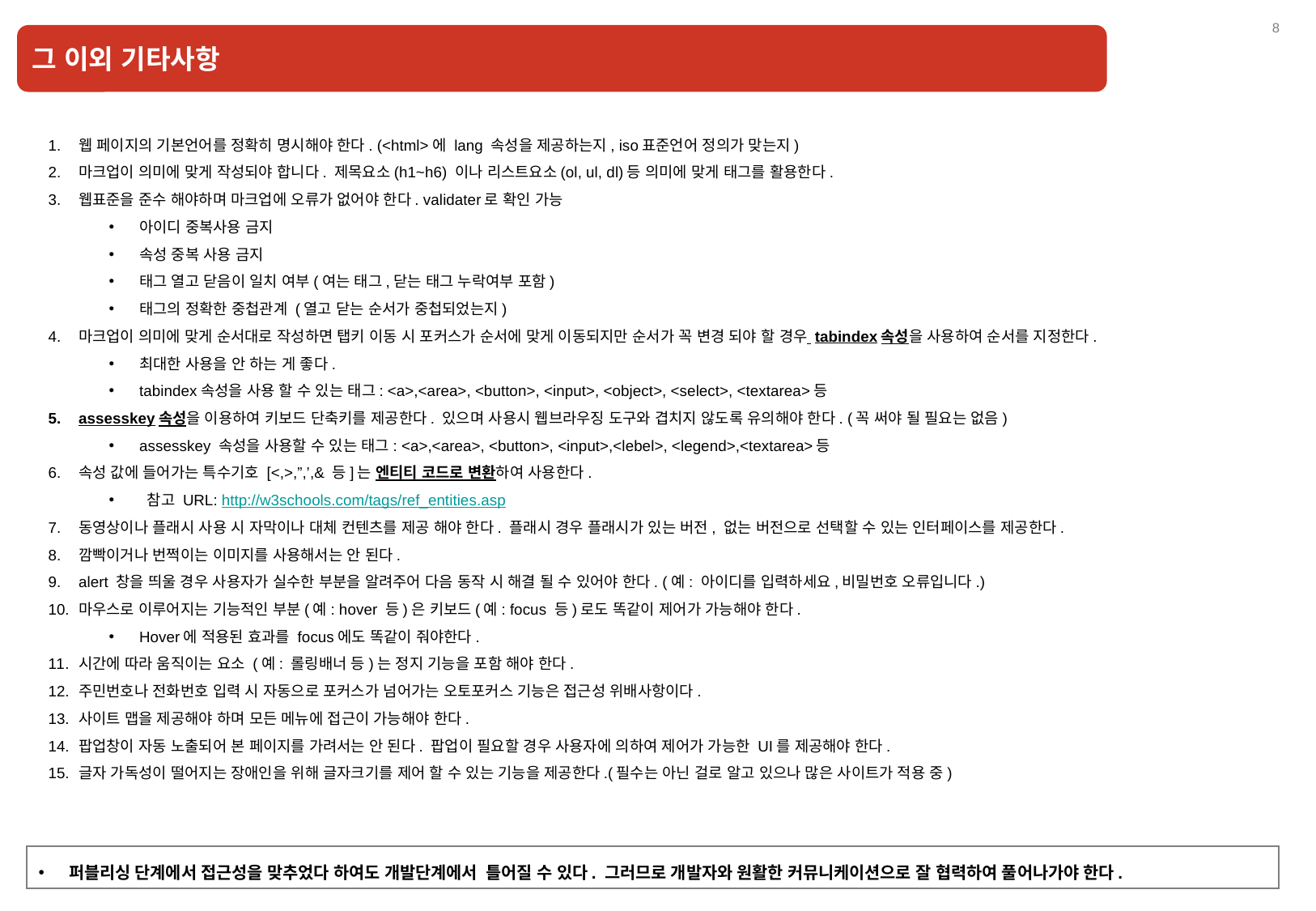

그 이외 기타사항
웹 페이지의 기본언어를 정확히 명시해야 한다. (<html>에 lang 속성을 제공하는지, iso표준언어 정의가 맞는지)
마크업이 의미에 맞게 작성되야 합니다. 제목요소(h1~h6) 이나 리스트요소(ol, ul, dl)등 의미에 맞게 태그를 활용한다.
웹표준을 준수 해야하며 마크업에 오류가 없어야 한다. validater로 확인 가능
아이디 중복사용 금지
속성 중복 사용 금지
태그 열고 닫음이 일치 여부(여는 태그,닫는 태그 누락여부 포함)
태그의 정확한 중첩관계 (열고 닫는 순서가 중첩되었는지)
마크업이 의미에 맞게 순서대로 작성하면 탭키 이동 시 포커스가 순서에 맞게 이동되지만 순서가 꼭 변경 되야 할 경우 tabindex속성을 사용하여 순서를 지정한다.
최대한 사용을 안 하는 게 좋다.
tabindex속성을 사용 할 수 있는 태그: <a>,<area>, <button>, <input>, <object>, <select>, <textarea>등
assesskey속성을 이용하여 키보드 단축키를 제공한다. 있으며 사용시 웹브라우징 도구와 겹치지 않도록 유의해야 한다. (꼭 써야 될 필요는 없음)
assesskey 속성을 사용할 수 있는 태그: <a>,<area>, <button>, <input>,<lebel>, <legend>,<textarea>등
속성 값에 들어가는 특수기호 [<,>,”,’,& 등]는 엔티티 코드로 변환하여 사용한다.
 참고 URL: http://w3schools.com/tags/ref_entities.asp
동영상이나 플래시 사용 시 자막이나 대체 컨텐츠를 제공 해야 한다. 플래시 경우 플래시가 있는 버전, 없는 버전으로 선택할 수 있는 인터페이스를 제공한다.
깜빡이거나 번쩍이는 이미지를 사용해서는 안 된다.
alert 창을 띄울 경우 사용자가 실수한 부분을 알려주어 다음 동작 시 해결 될 수 있어야 한다. (예: 아이디를 입력하세요,비밀번호 오류입니다.)
마우스로 이루어지는 기능적인 부분(예: hover 등)은 키보드(예: focus 등)로도 똑같이 제어가 가능해야 한다.
Hover에 적용된 효과를 focus에도 똑같이 줘야한다.
시간에 따라 움직이는 요소 (예: 롤링배너 등)는 정지 기능을 포함 해야 한다.
주민번호나 전화번호 입력 시 자동으로 포커스가 넘어가는 오토포커스 기능은 접근성 위배사항이다.
사이트 맵을 제공해야 하며 모든 메뉴에 접근이 가능해야 한다.
팝업창이 자동 노출되어 본 페이지를 가려서는 안 된다. 팝업이 필요할 경우 사용자에 의하여 제어가 가능한 UI를 제공해야 한다.
글자 가독성이 떨어지는 장애인을 위해 글자크기를 제어 할 수 있는 기능을 제공한다.(필수는 아닌 걸로 알고 있으나 많은 사이트가 적용 중)
퍼블리싱 단계에서 접근성을 맞추었다 하여도 개발단계에서  틀어질 수 있다. 그러므로 개발자와 원활한 커뮤니케이션으로 잘 협력하여 풀어나가야 한다.